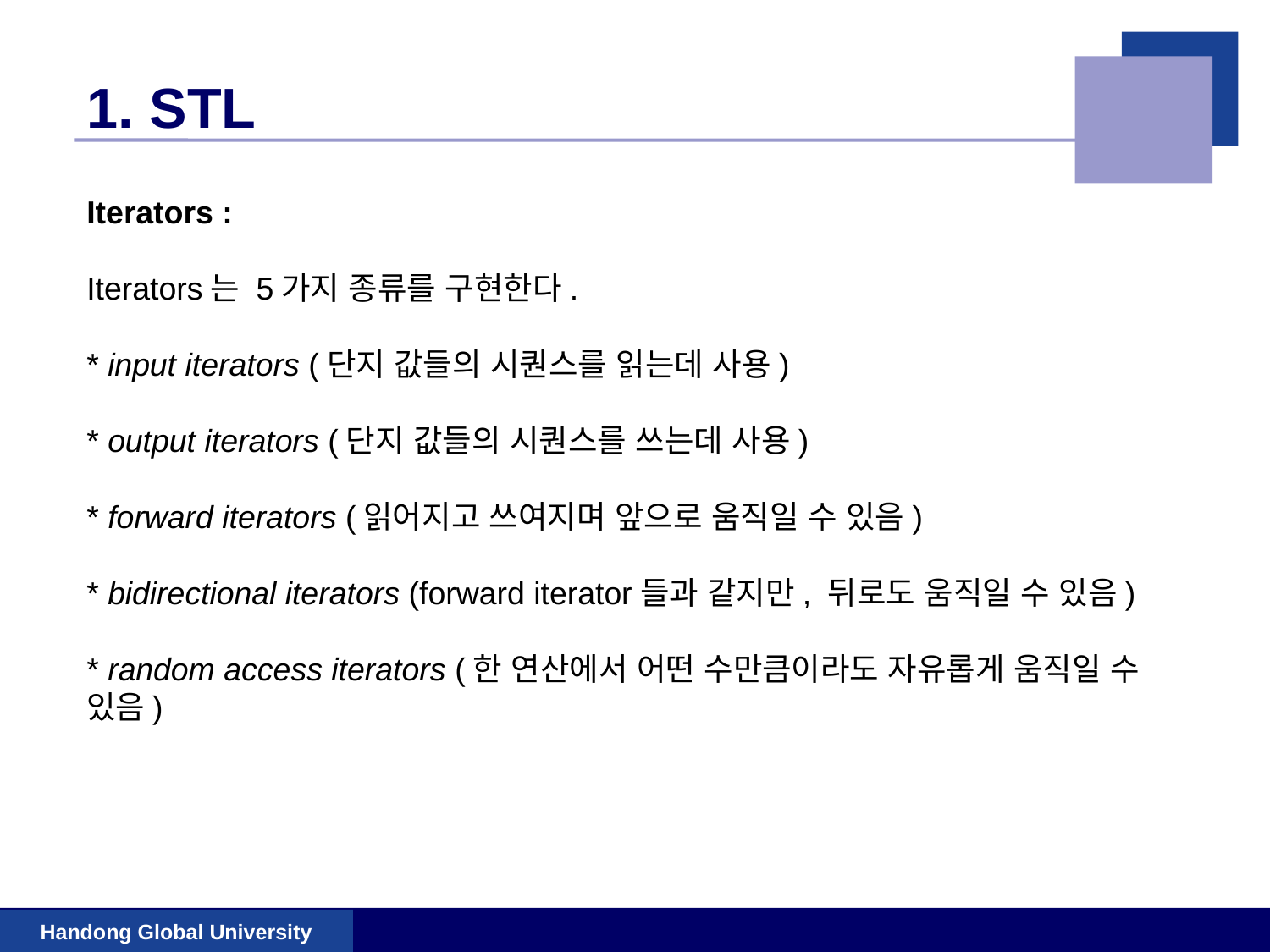

# 1. STL
Iterators :

Iterators는 5가지 종류를 구현한다.

* input iterators (단지 값들의 시퀀스를 읽는데 사용)

* output iterators (단지 값들의 시퀀스를 쓰는데 사용)

* forward iterators (읽어지고 쓰여지며 앞으로 움직일 수 있음)

* bidirectional iterators (forward iterator들과 같지만, 뒤로도 움직일 수 있음)

* random access iterators (한 연산에서 어떤 수만큼이라도 자유롭게 움직일 수 있음)